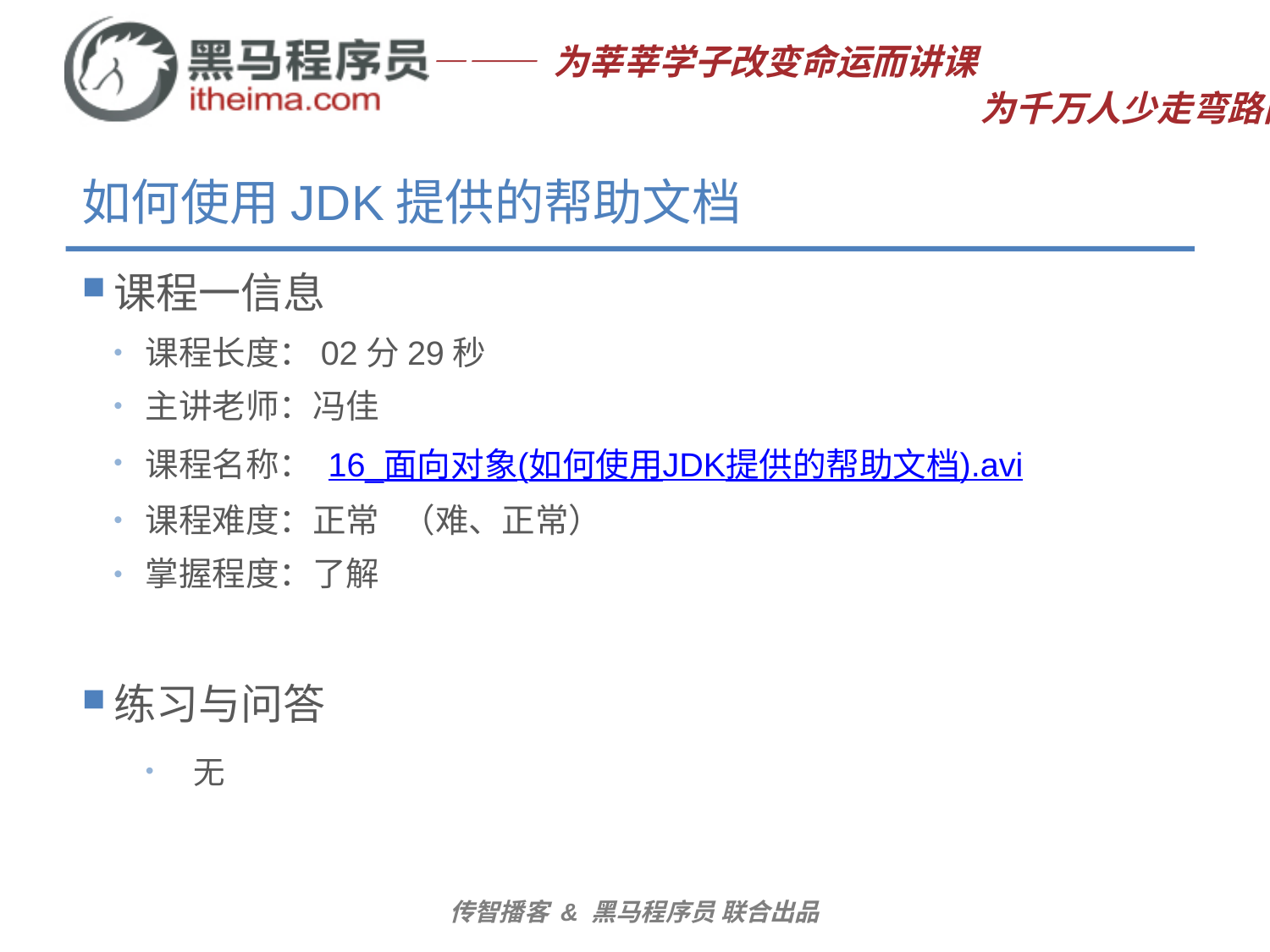

# 如何使用JDK提供的帮助文档
课程一信息
课程长度：02分29秒
主讲老师：冯佳
课程名称： 16_面向对象(如何使用JDK提供的帮助文档).avi
课程难度：正常   （难、正常）
掌握程度：了解

练习与问答
无